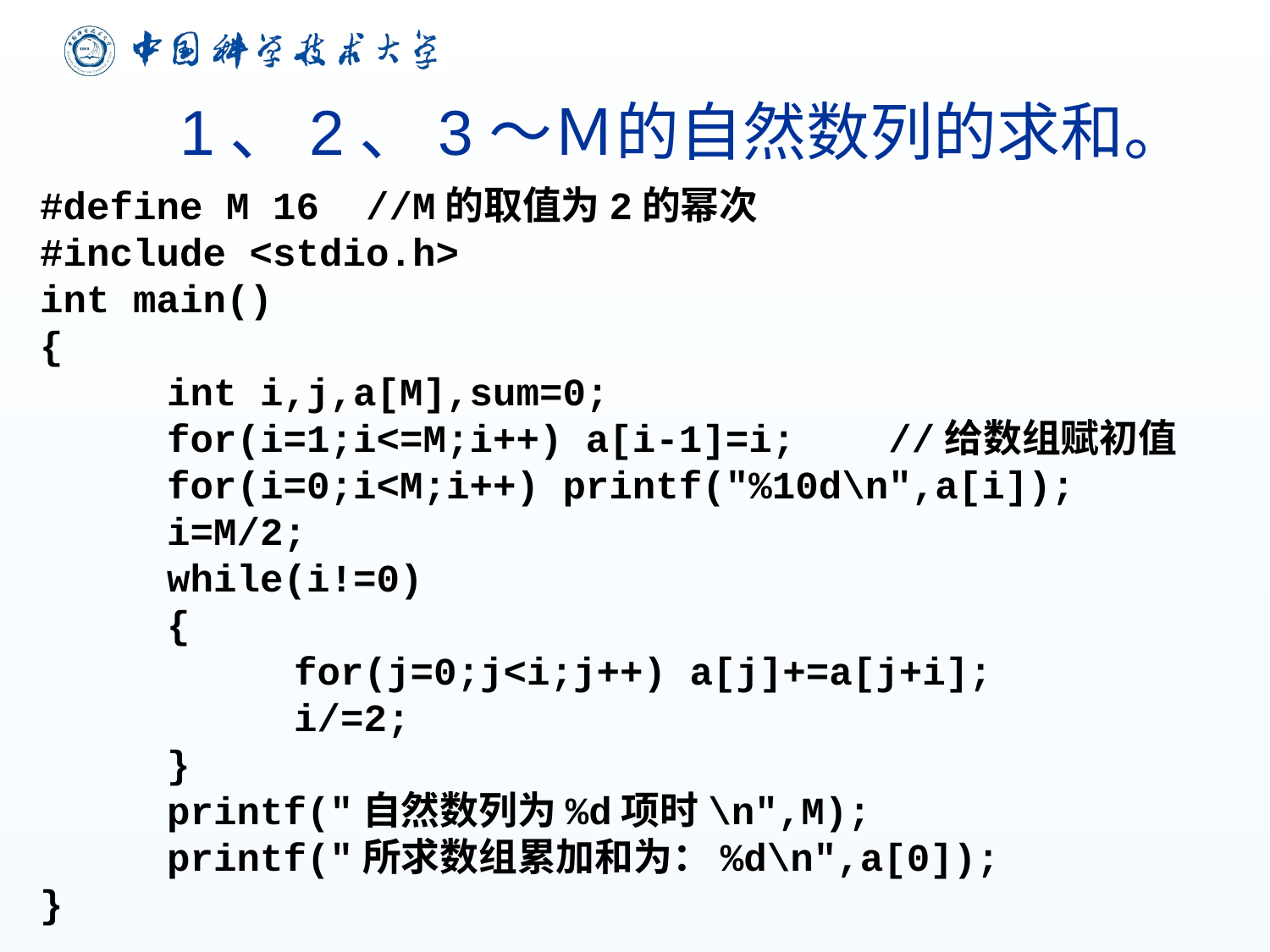

# 1、2、3～Ｍ的自然数列的求和。
#define M 16  //M的取值为2的幂次
#include <stdio.h>
int main()
{
	int i,j,a[M],sum=0;
	for(i=1;i<=M;i++) a[i-1]=i;    //给数组赋初值
	for(i=0;i<M;i++) printf("%10d\n",a[i]);
	i=M/2;
	while(i!=0)
	{
		for(j=0;j<i;j++) a[j]+=a[j+i];
		i/=2;
	}
	printf("自然数列为%d项时\n",M);
	printf("所求数组累加和为：%d\n",a[0]);
}